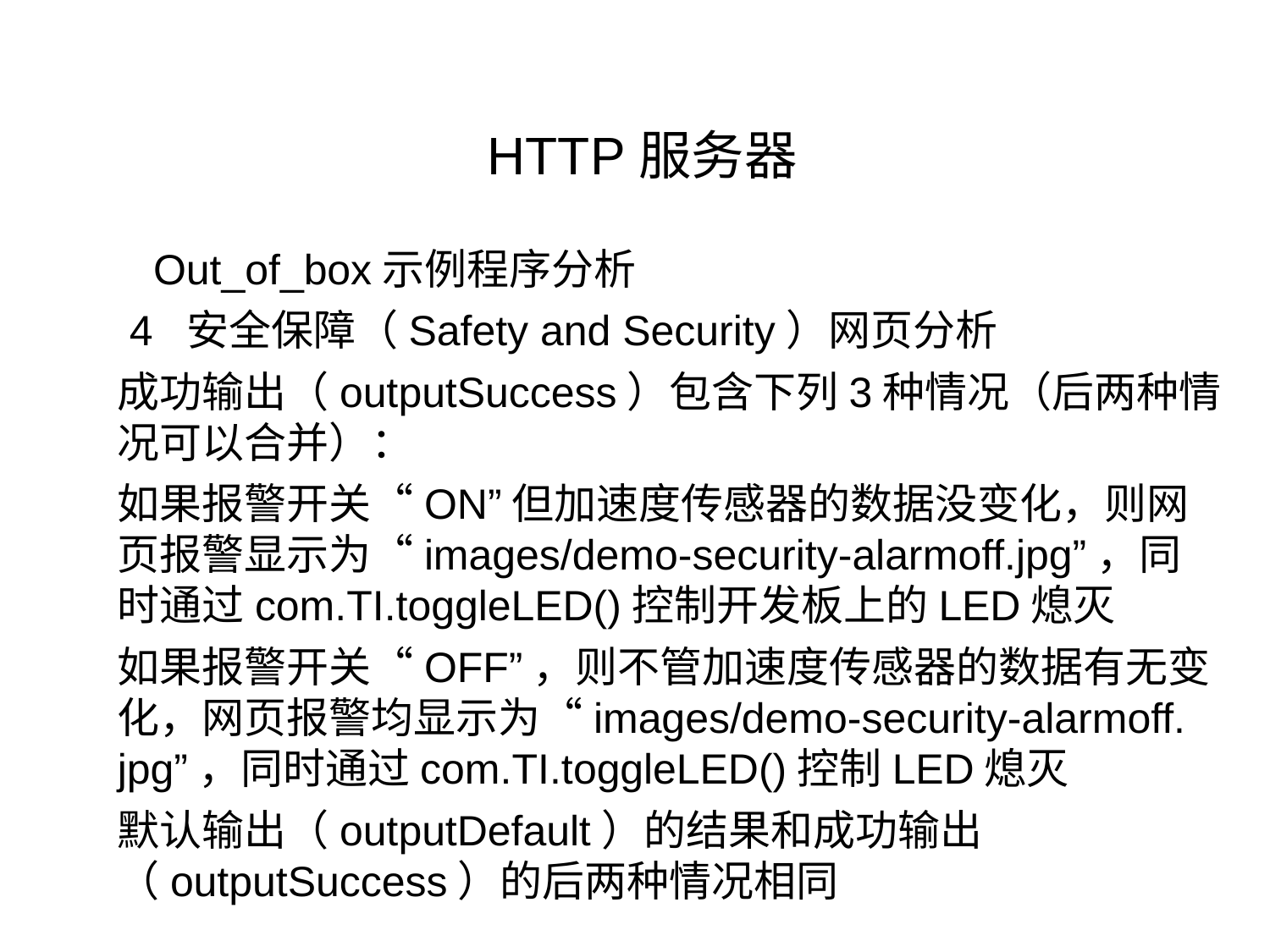

HTTP服务器
   Out_of_box示例程序分析
 4  安全保障（Safety and Security）网页分析
成功输出（outputSuccess）包含下列3种情况（后两种情况可以合并）：
如果报警开关“ON”但加速度传感器的数据没变化，则网页报警显示为“images/demo-security-alarmoff.jpg”，同时通过com.TI.toggleLED()控制开发板上的LED熄灭
如果报警开关“OFF”，则不管加速度传感器的数据有无变化，网页报警均显示为“images/demo-security-alarmoff. jpg”，同时通过com.TI.toggleLED()控制LED熄灭
默认输出（outputDefault）的结果和成功输出（outputSuccess）的后两种情况相同